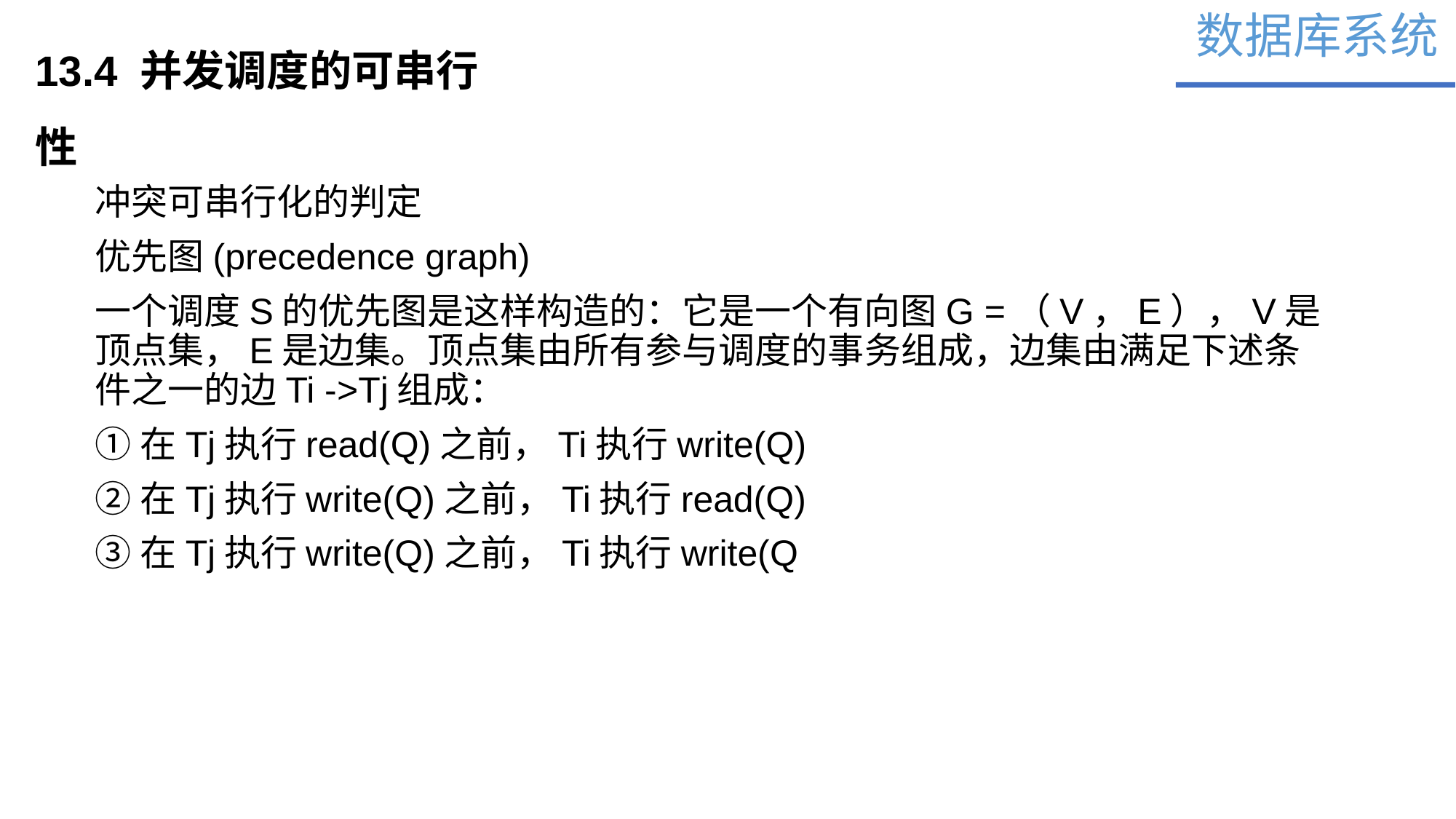

数据库系统
13.4 并发调度的可串行性

冲突可串行化的判定
优先图(precedence graph)
一个调度S的优先图是这样构造的：它是一个有向图G =（V，E），V是顶点集，E是边集。顶点集由所有参与调度的事务组成，边集由满足下述条件之一的边Ti ->Tj组成：
①在Tj执行read(Q)之前，Ti执行write(Q)
②在Tj执行write(Q)之前，Ti执行read(Q)
③在Tj执行write(Q)之前，Ti执行write(Q